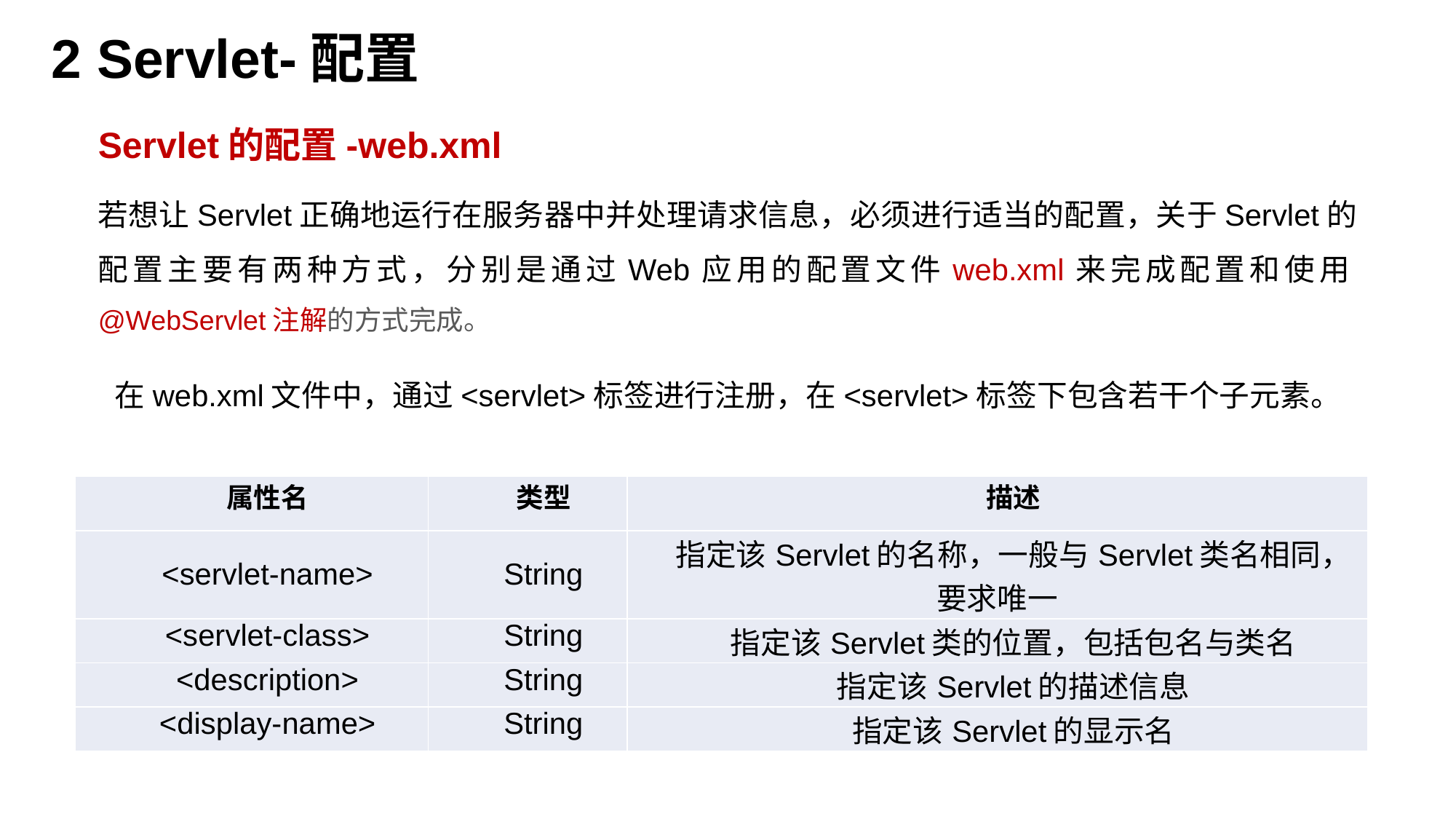

2 Servlet-配置
Servlet的配置-web.xml
若想让Servlet正确地运行在服务器中并处理请求信息，必须进行适当的配置，关于Servlet的配置主要有两种方式，分别是通过Web应用的配置文件web.xml来完成配置和使用@WebServlet注解的方式完成。
在web.xml文件中，通过<servlet>标签进行注册，在<servlet>标签下包含若干个子元素。
| 属性名 | 类型 | 描述 |
| --- | --- | --- |
| <servlet-name> | String | 指定该Servlet的名称，一般与Servlet类名相同，要求唯一 |
| <servlet-class> | String | 指定该Servlet类的位置，包括包名与类名 |
| <description> | String | 指定该Servlet的描述信息 |
| <display-name> | String | 指定该Servlet的显示名 |